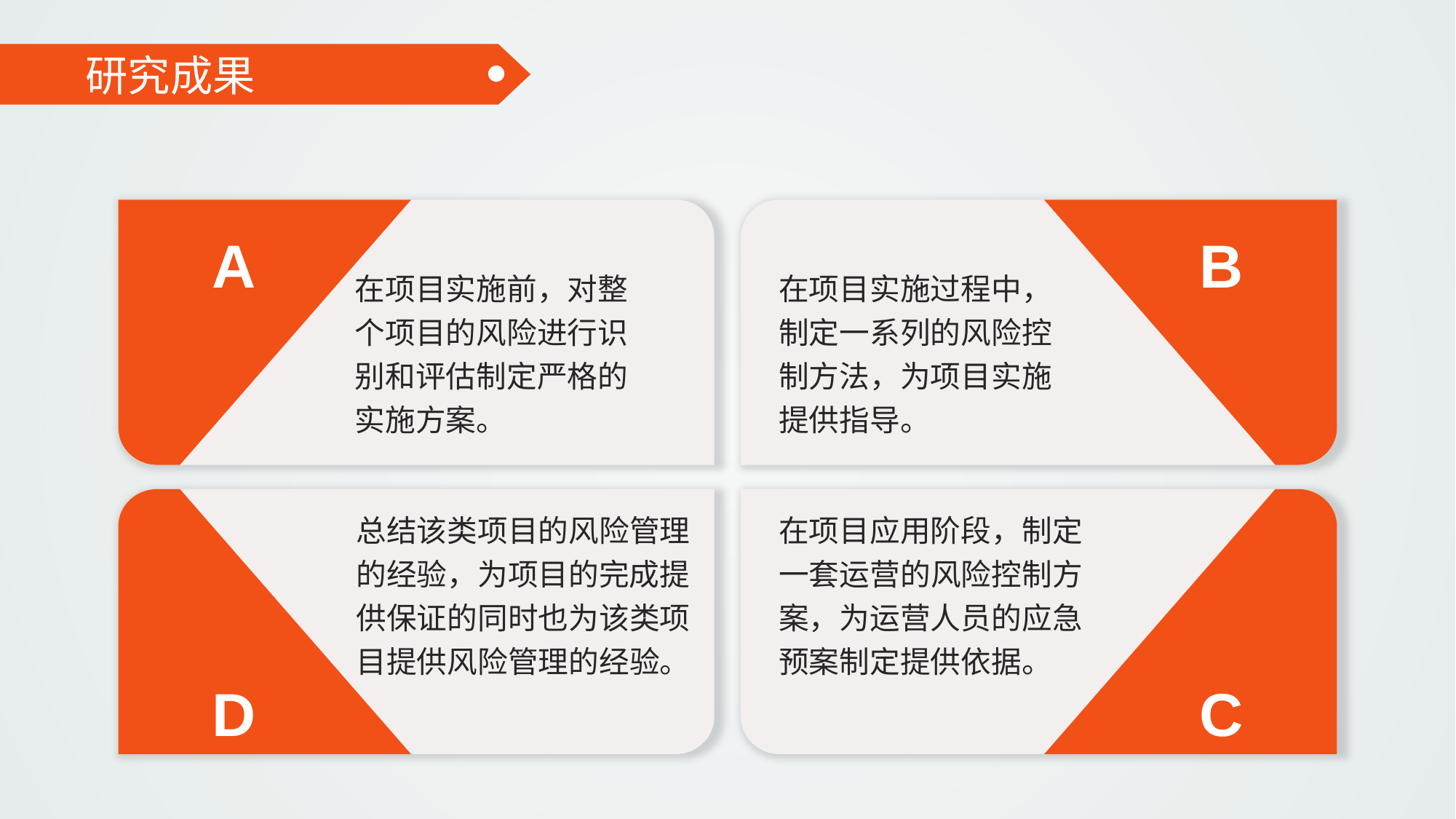

研究成果

A

B
D

C
在项目实施过程中，制定一系列的风险控制方法，为项目实施提供指导。
在项目实施前，对整个项目的风险进行识别和评估制定严格的实施方案。
在项目应用阶段，制定一套运营的风险控制方案，为运营人员的应急预案制定提供依据。
总结该类项目的风险管理的经验，为项目的完成提供保证的同时也为该类项目提供风险管理的经验。